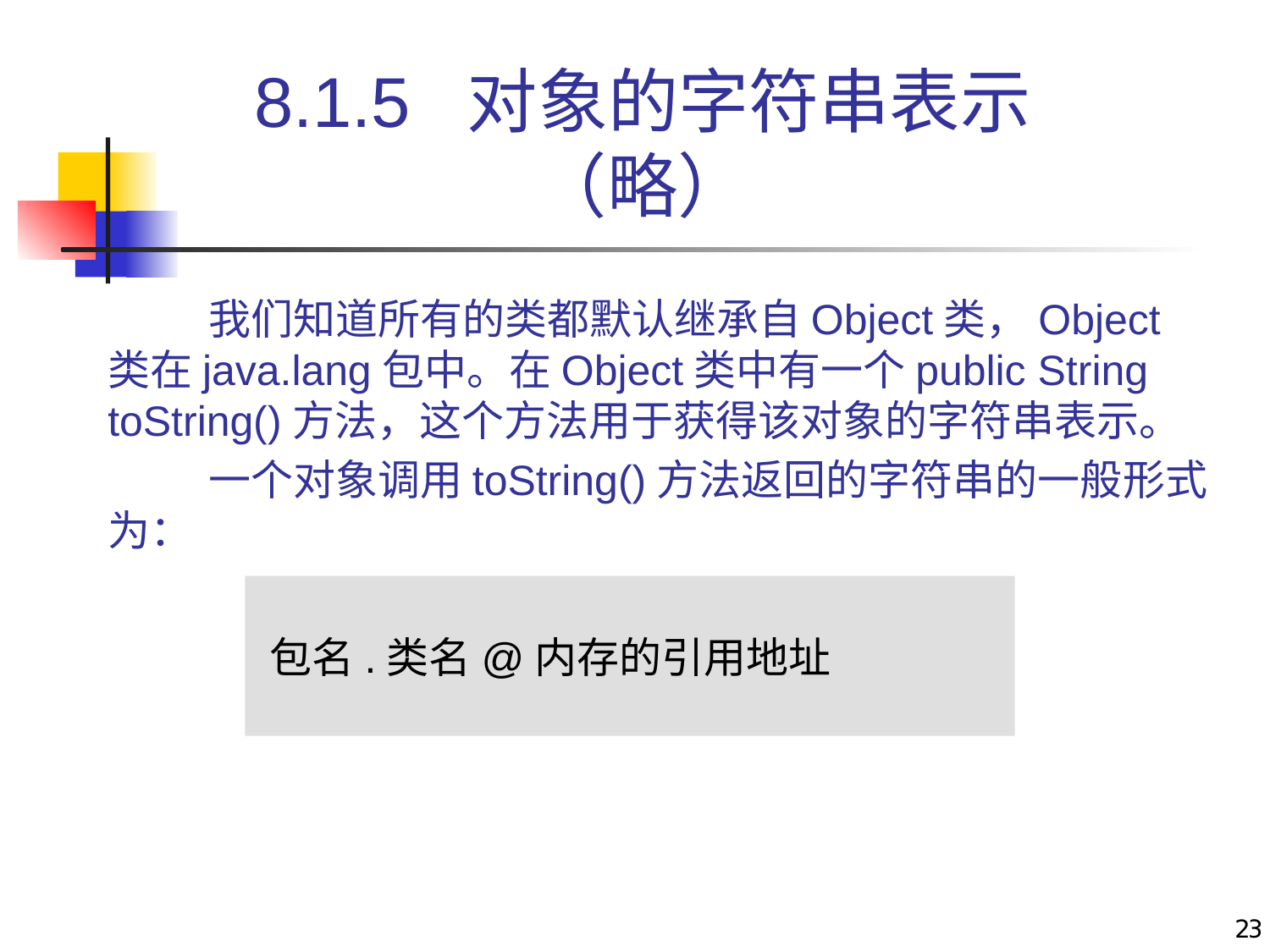

# 8.1.5  对象的字符串表示（略）
我们知道所有的类都默认继承自Object类，Object类在java.lang包中。在Object类中有一个public String toString()方法，这个方法用于获得该对象的字符串表示。
一个对象调用toString()方法返回的字符串的一般形式为：
包名.类名@内存的引用地址
23